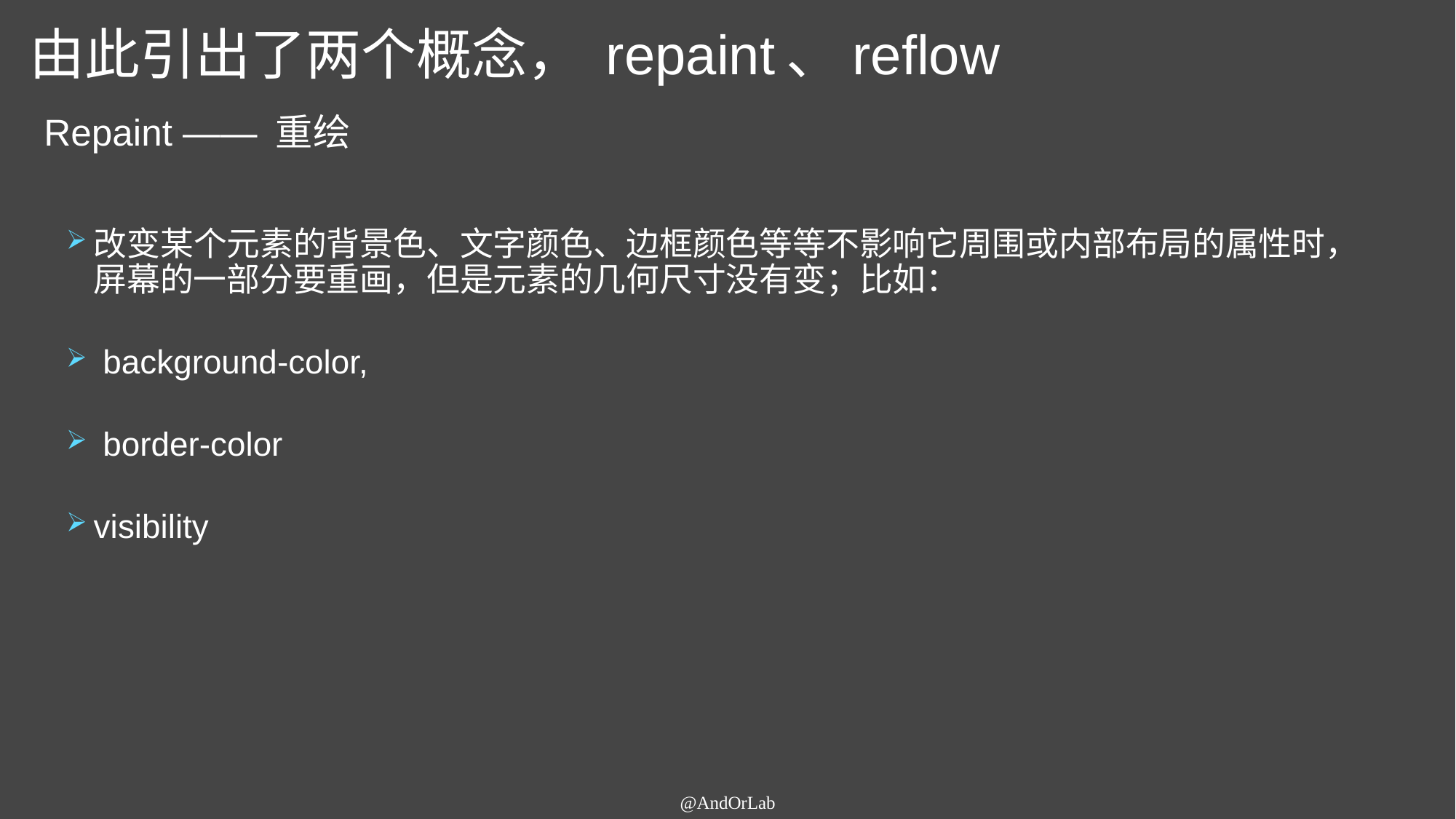

# 由此引出了两个概念， repaint、reflow
Repaint —— 重绘

改变某个元素的背景色、文字颜色、边框颜色等等不影响它周围或内部布局的属性时，屏幕的一部分要重画，但是元素的几何尺寸没有变；比如：

 background-color,

 border-color

visibility
@AndOrLab